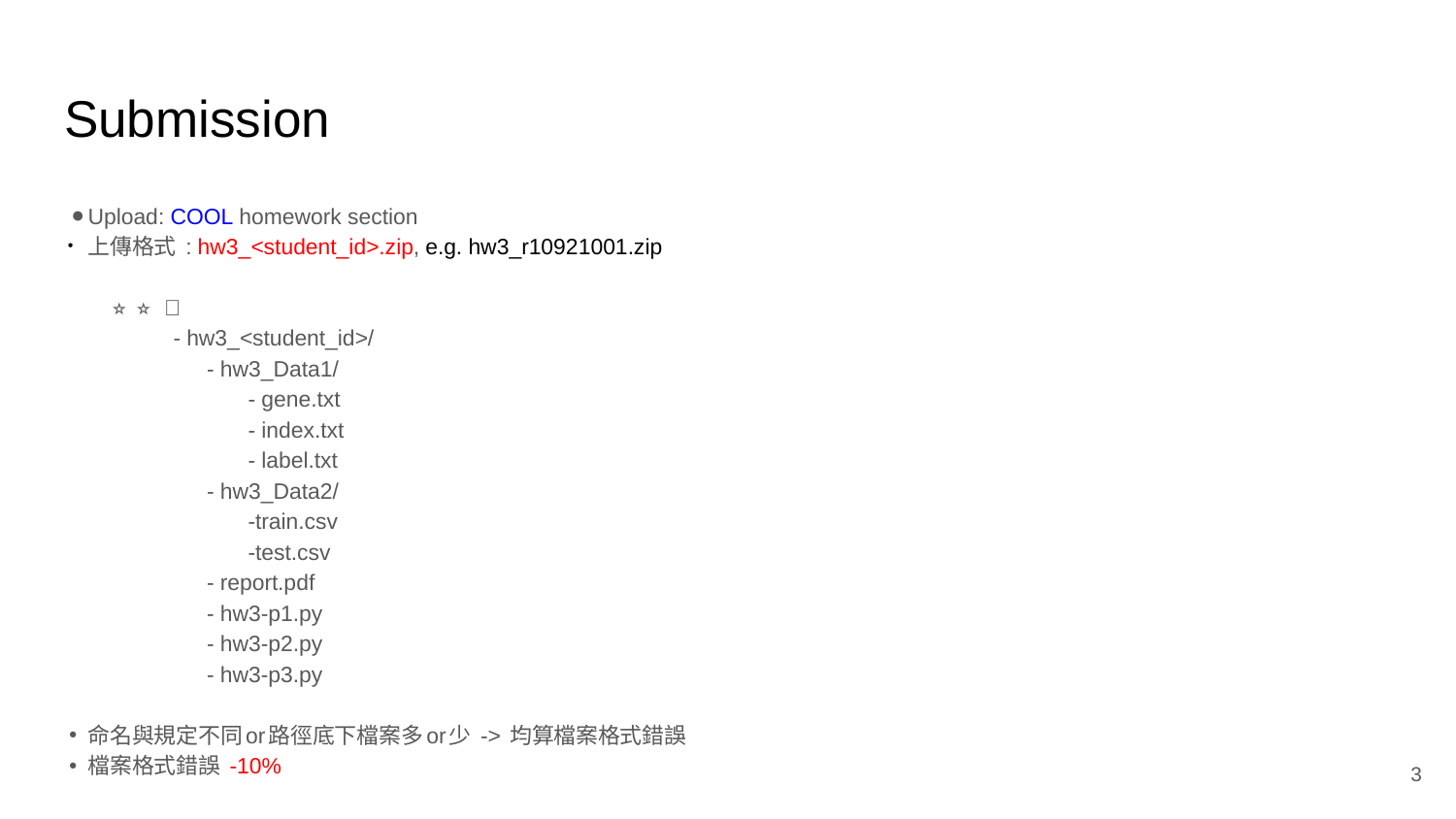

# Submission
Upload: COOL homework section
上傳格式 : hw3_<student_id>.zip, e.g. hw3_r10921001.zip

⭐ 資料夾與檔案路徑如下 ⭐
                  - hw3_<student_id>/
- hw3_Data1/
	- gene.txt
	- index.txt
	- label.txt
- hw3_Data2/
	-train.csv
	-test.csv
- report.pdf
- hw3-p1.py
- hw3-p2.py
- hw3-p3.py

命名與規定不同or路徑底下檔案多or少 -> 均算檔案格式錯誤
檔案格式錯誤 -10%
3